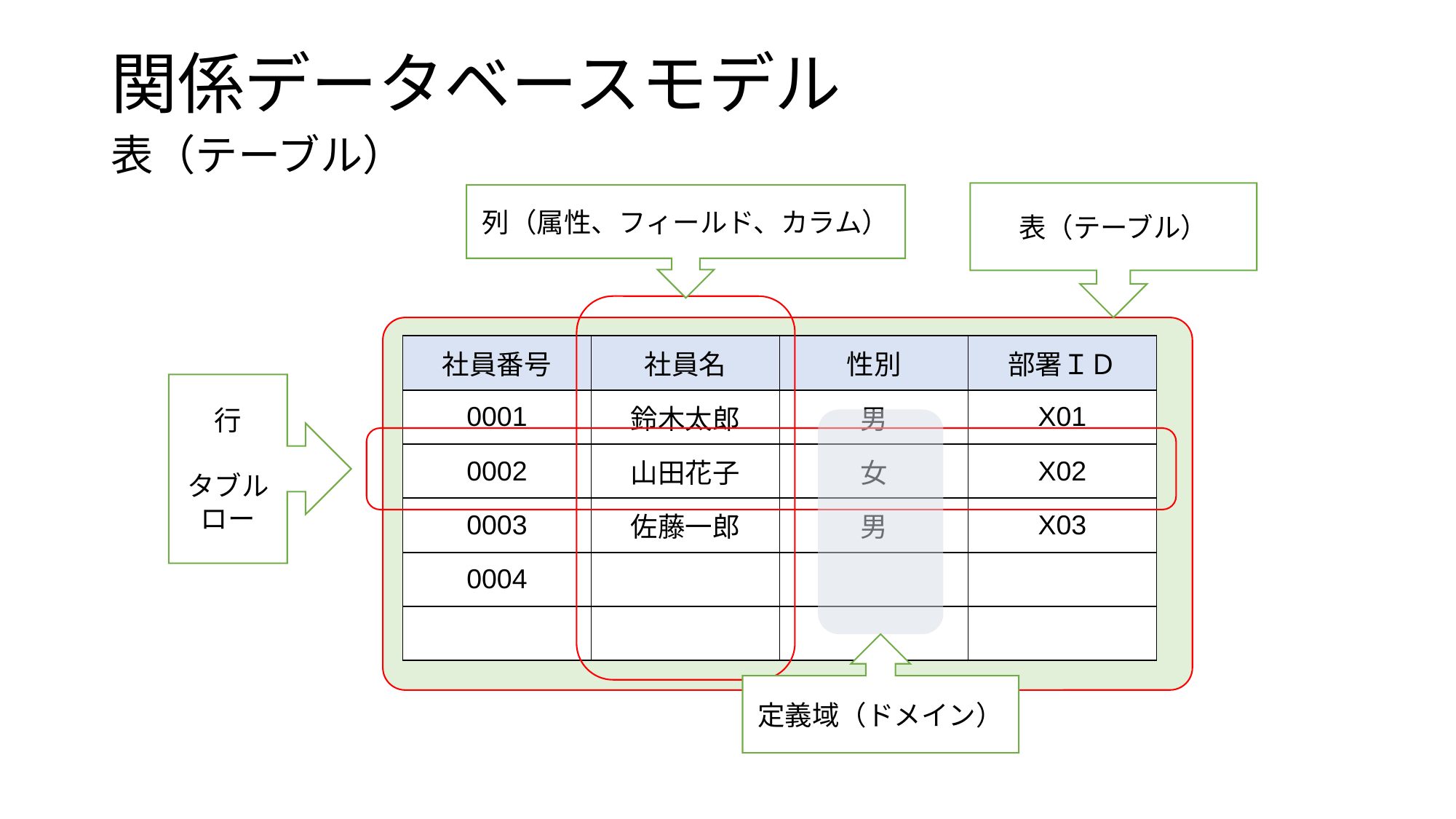

# 関係データベースモデル
表（テーブル）
表（テーブル）
列（属性、フィールド、カラム）

| 社員番号 | 社員名 | 性別 | 部署ＩＤ |
| --- | --- | --- | --- |
| 0001 | 鈴木太郎 | 男 | X01 |
| 0002 | 山田花子 | 女 | X02 |
| 0003 | 佐藤一郎 | 男 | X03 |
| 0004 |  |  |  |
|  |  |  |  |
行

タブル
ロー

定義域（ドメイン）